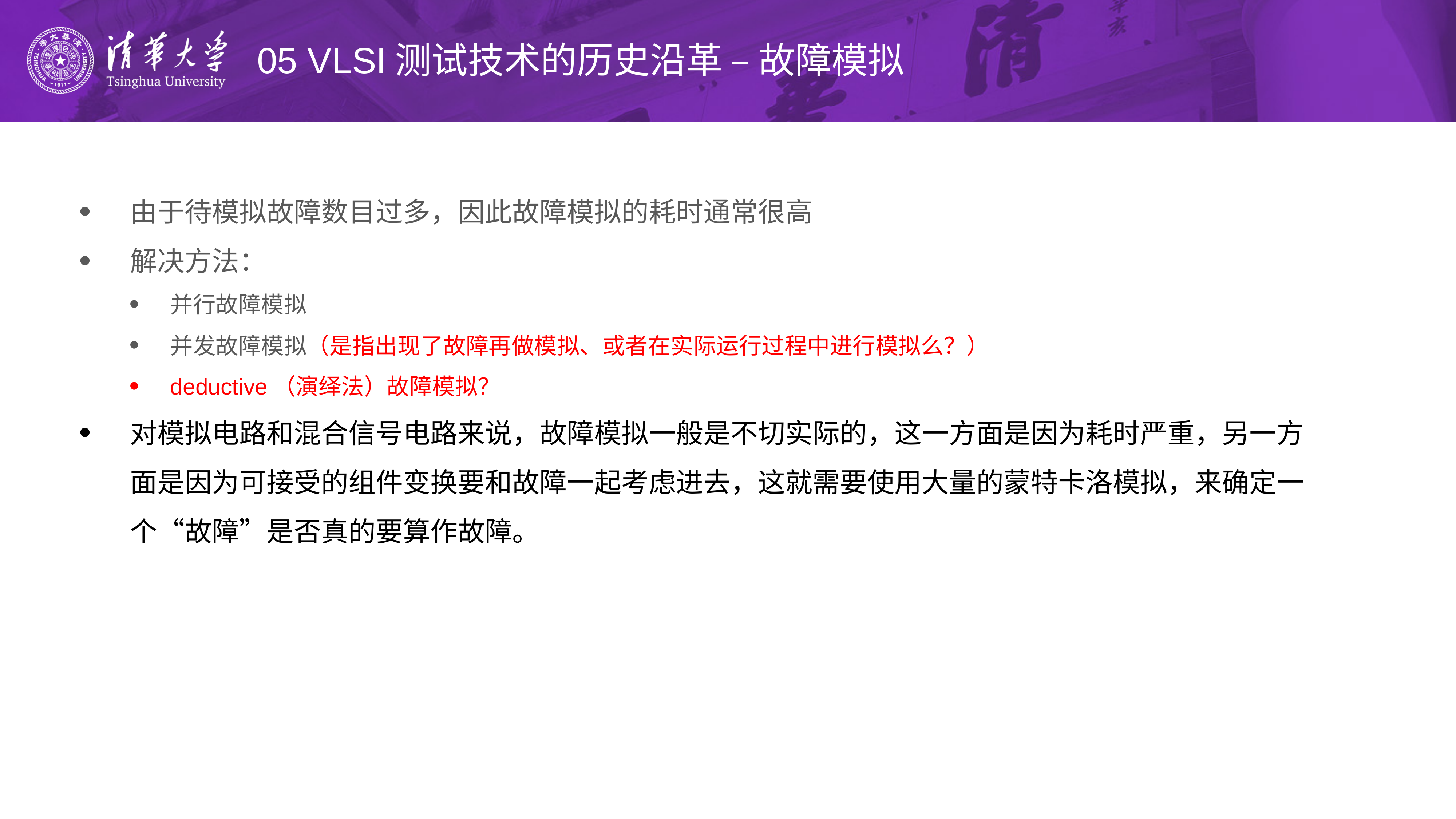

# 05 VLSI测试技术的历史沿革 – 故障模拟
由于待模拟故障数目过多，因此故障模拟的耗时通常很高
解决方法：
并行故障模拟
并发故障模拟（是指出现了故障再做模拟、或者在实际运行过程中进行模拟么？）
deductive（演绎法）故障模拟？
对模拟电路和混合信号电路来说，故障模拟一般是不切实际的，这一方面是因为耗时严重，另一方面是因为可接受的组件变换要和故障一起考虑进去，这就需要使用大量的蒙特卡洛模拟，来确定一个“故障”是否真的要算作故障。